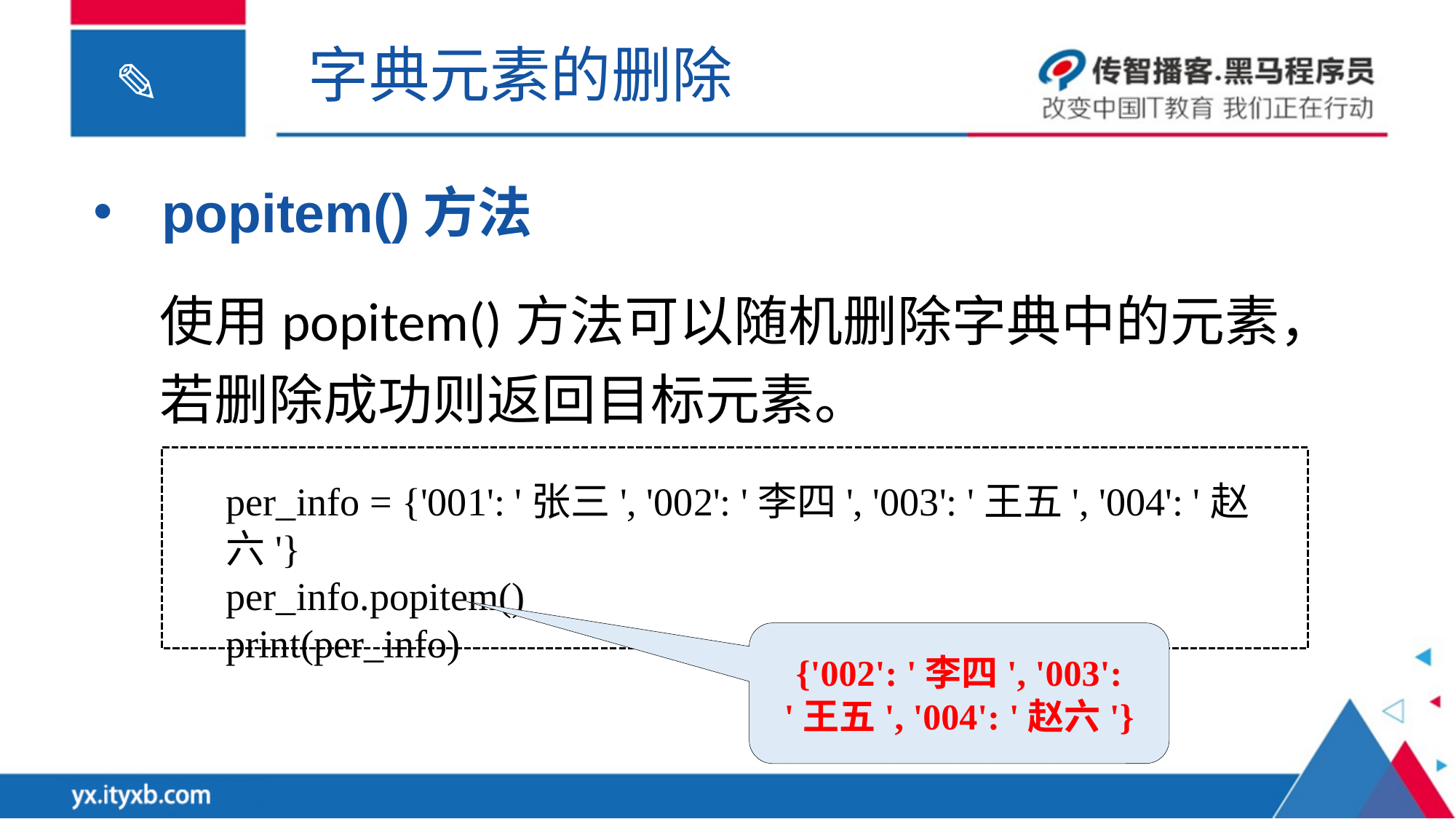

字典元素的删除
popitem()方法
使用popitem()方法可以随机删除字典中的元素，若删除成功则返回目标元素。

per_info = {'001': '张三', '002': '李四', '003': '王五', '004': '赵六'}
per_info.popitem()
print(per_info)
{'002': '李四', '003': '王五', '004': '赵六'}